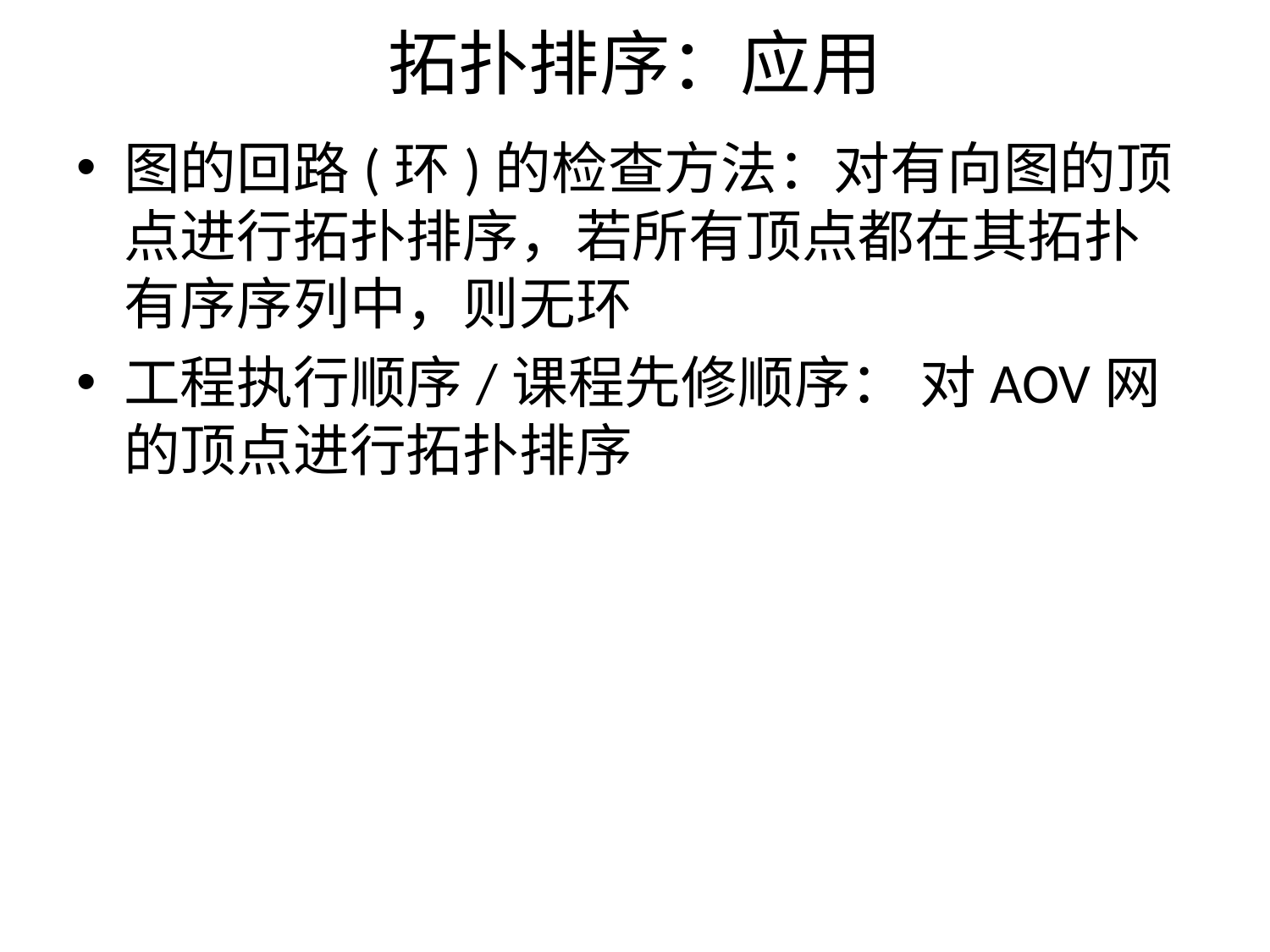

# 拓扑排序：应用
图的回路(环)的检查方法：对有向图的顶点进行拓扑排序，若所有顶点都在其拓扑有序序列中，则无环
工程执行顺序/课程先修顺序： 对AOV网的顶点进行拓扑排序